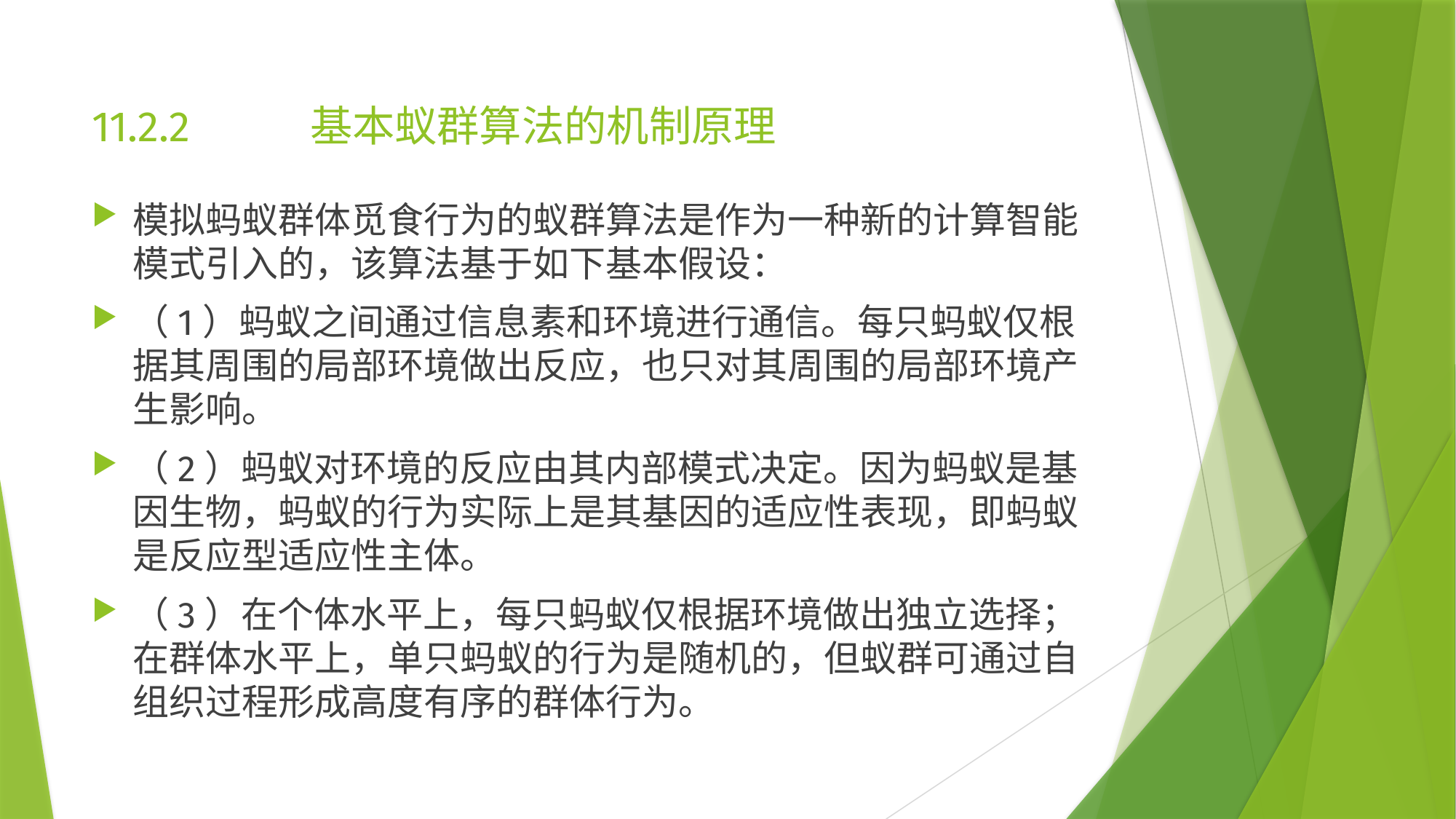

11.2.2 	基本蚁群算法的机制原理
模拟蚂蚁群体觅食行为的蚁群算法是作为一种新的计算智能模式引入的，该算法基于如下基本假设：
（1）蚂蚁之间通过信息素和环境进行通信。每只蚂蚁仅根据其周围的局部环境做出反应，也只对其周围的局部环境产生影响。
（2）蚂蚁对环境的反应由其内部模式决定。因为蚂蚁是基因生物，蚂蚁的行为实际上是其基因的适应性表现，即蚂蚁是反应型适应性主体。
（3）在个体水平上，每只蚂蚁仅根据环境做出独立选择；在群体水平上，单只蚂蚁的行为是随机的，但蚁群可通过自组织过程形成高度有序的群体行为。